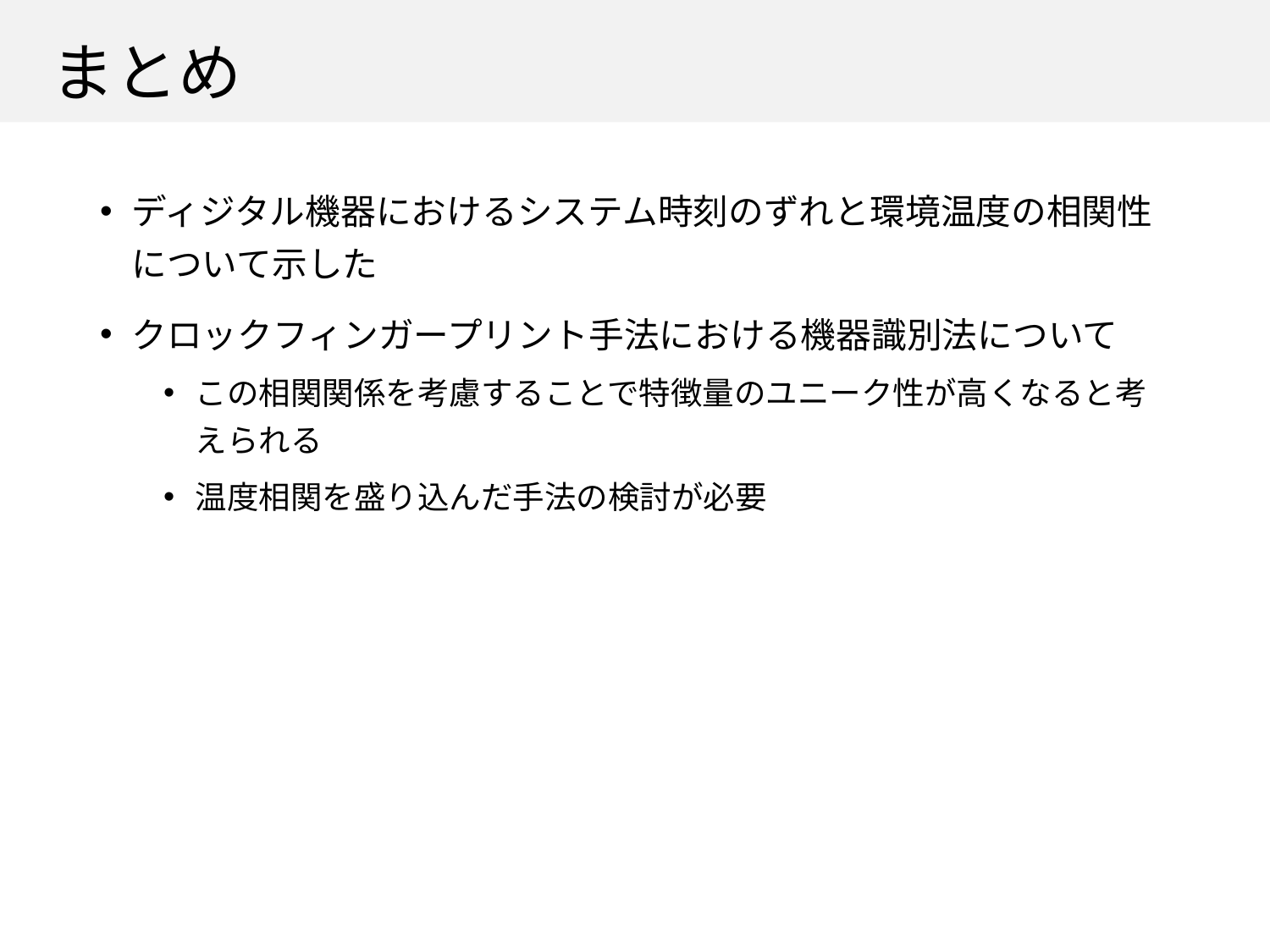

# まとめ
ディジタル機器におけるシステム時刻のずれと環境温度の相関性について示した
クロックフィンガープリント手法における機器識別法について
この相関関係を考慮することで特徴量のユニーク性が高くなると考えられる
温度相関を盛り込んだ手法の検討が必要